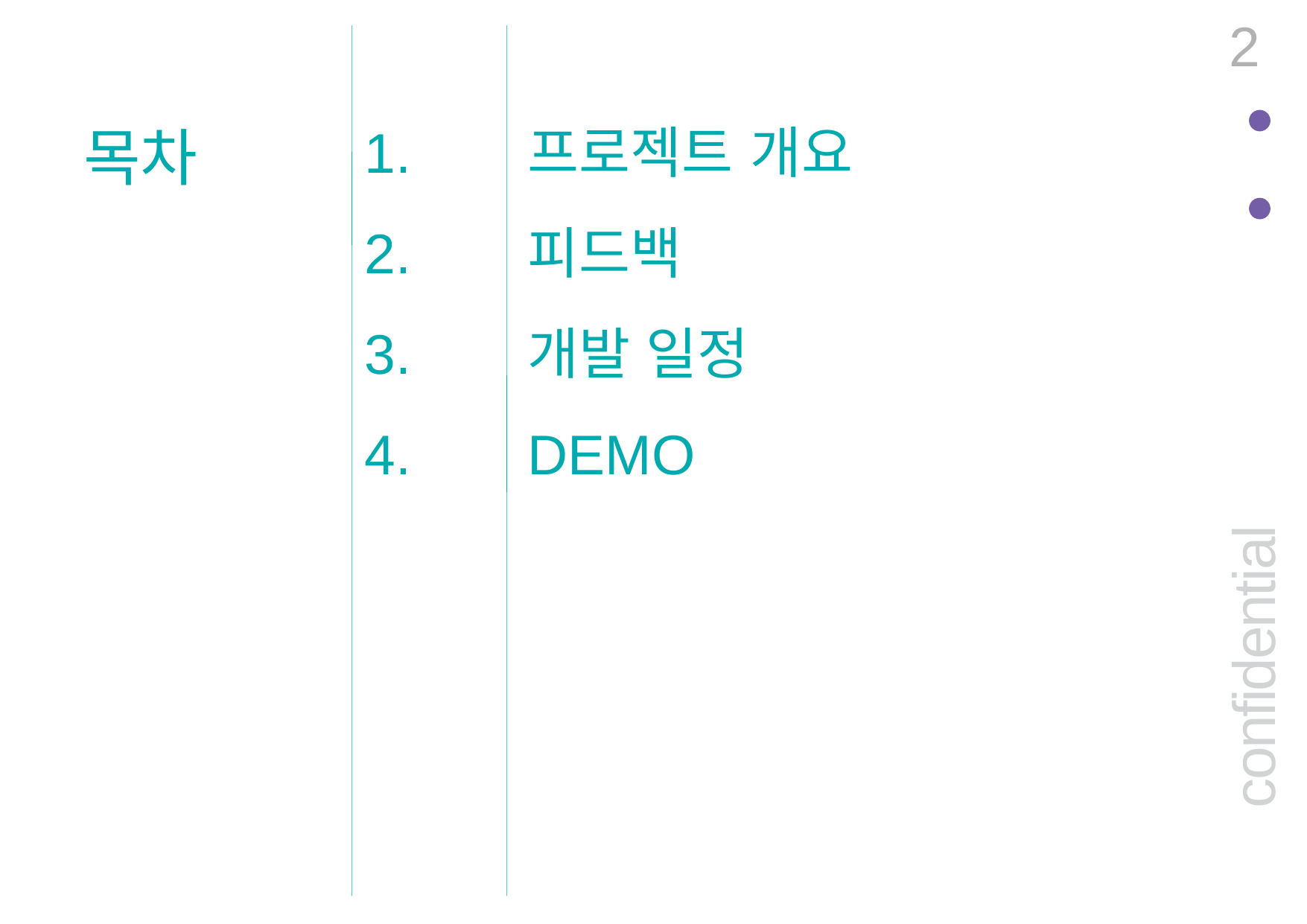

2

1.
2.
3.
4.

프로젝트 개요
피드백
개발 일정
DEMO

목차
confidential